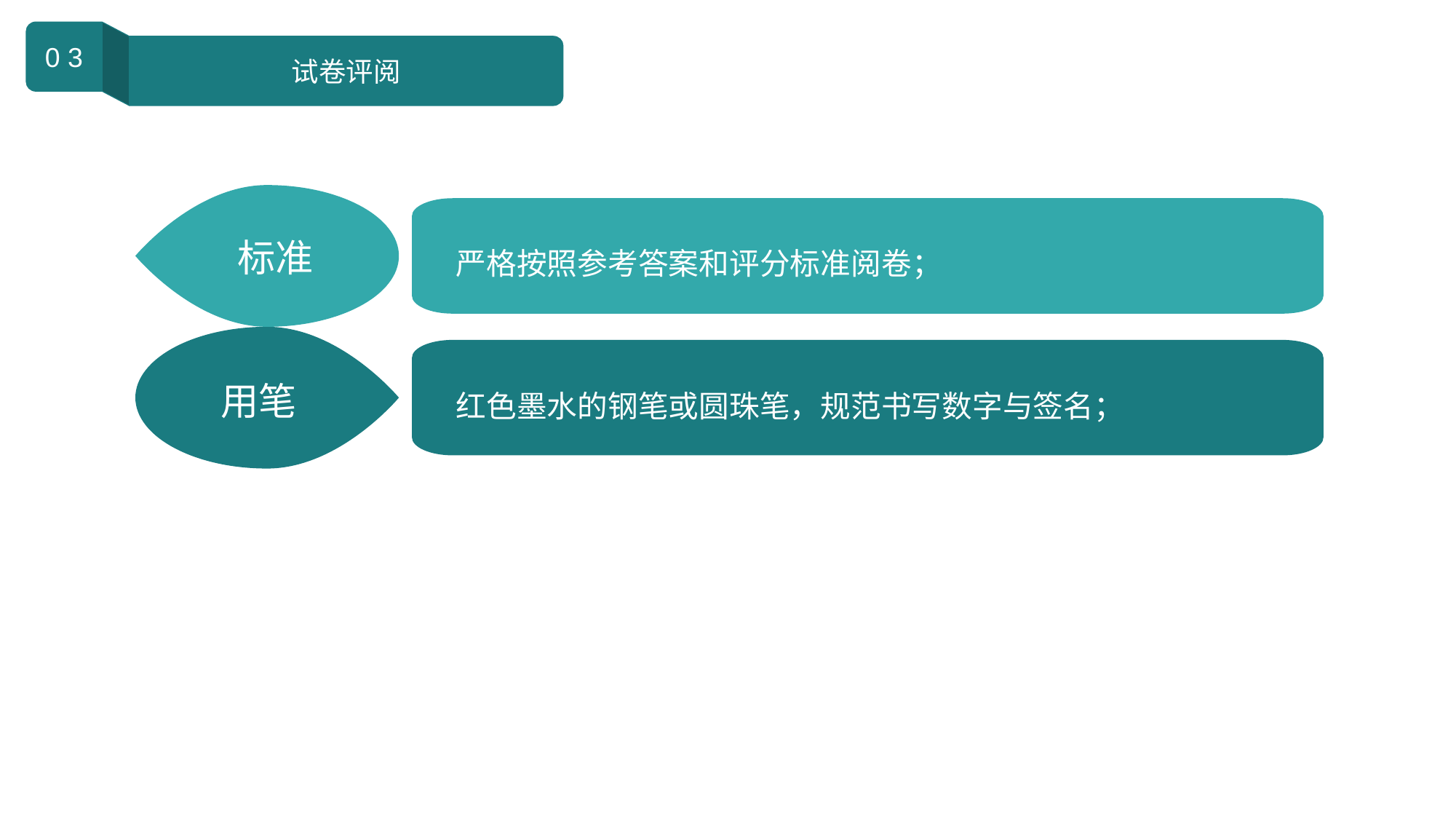

0 3

试卷评阅

标准
严格按照参考答案和评分标准阅卷；
用笔
红色墨水的钢笔或圆珠笔，规范书写数字与签名；